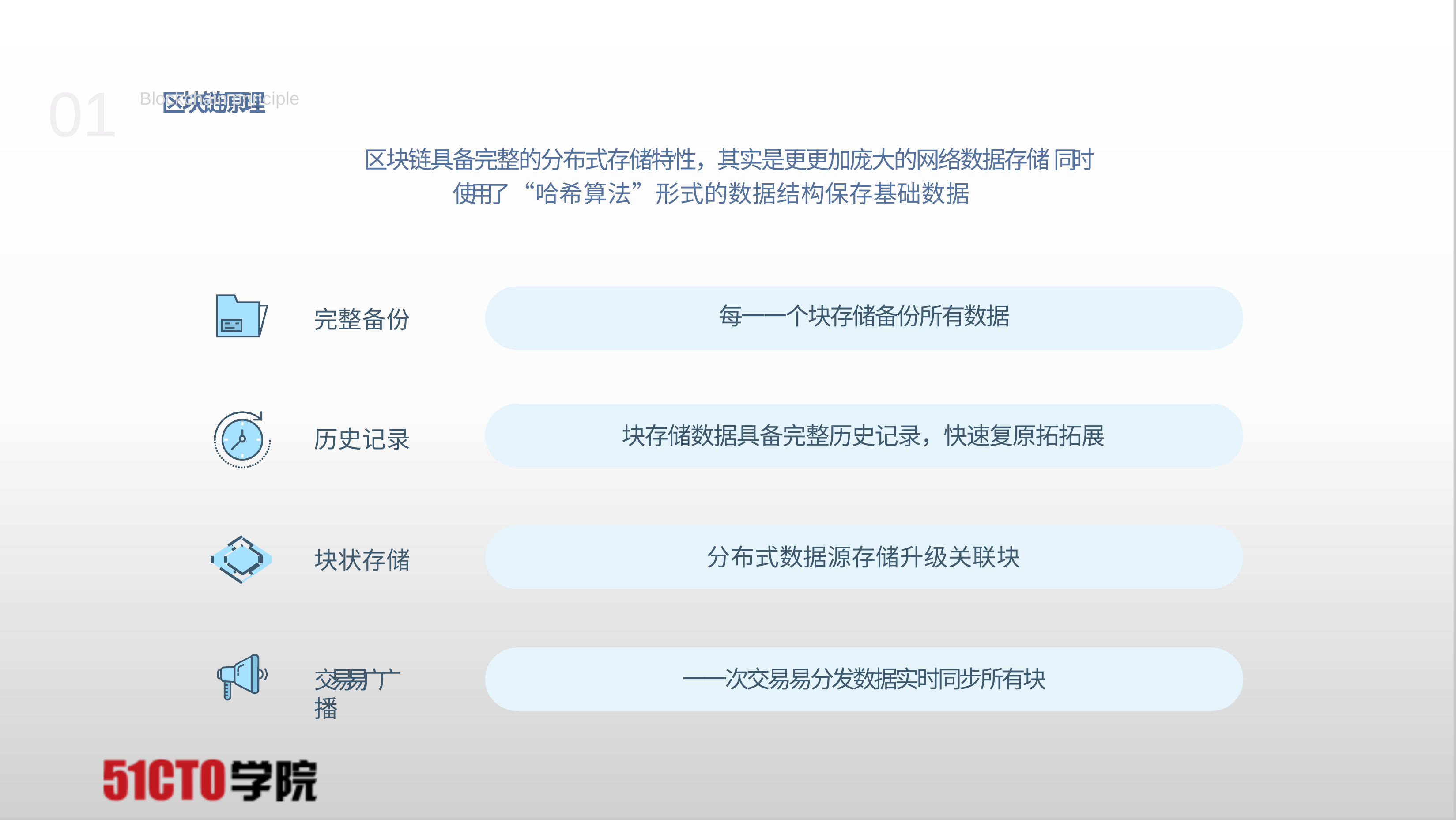

# 01 区块链原理
Blockchain principle
区块链具备完整的分布式存储特性，其实是更更加庞大的网络数据存储 同时使用了“哈希算法”形式的数据结构保存基础数据

每⼀一个块存储备份所有数据
完整备份

块存储数据具备完整历史记录，快速复原拓拓展
历史记录

分布式数据源存储升级关联块

块状存储

⼀一次交易易分发数据实时同步所有块

交易易⼴广播